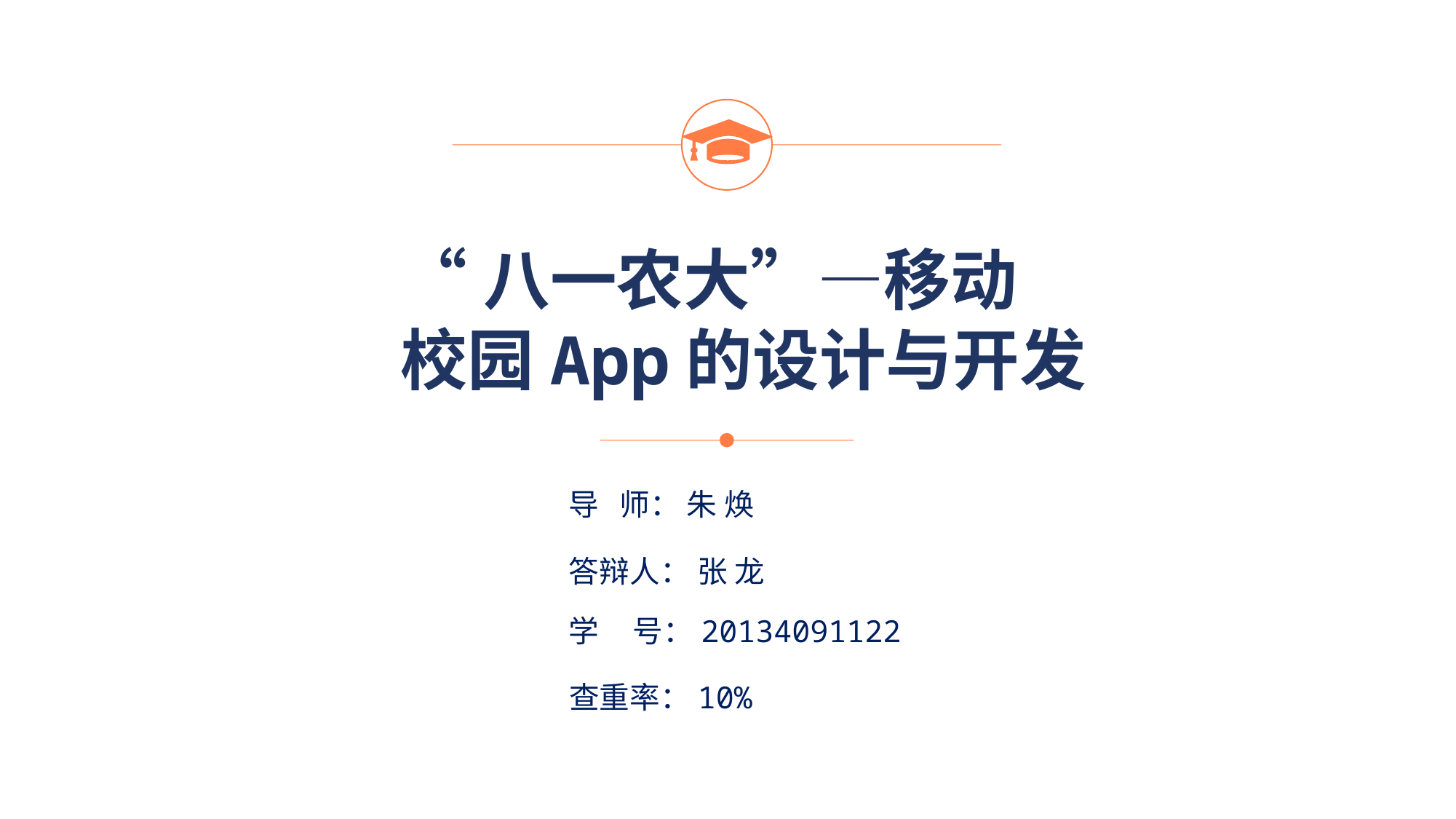

“八一农大”—移动
校园App的设计与开发

导   师： 朱 焕
答辩人： 张 龙
学     号：20134091122
查重率：10%